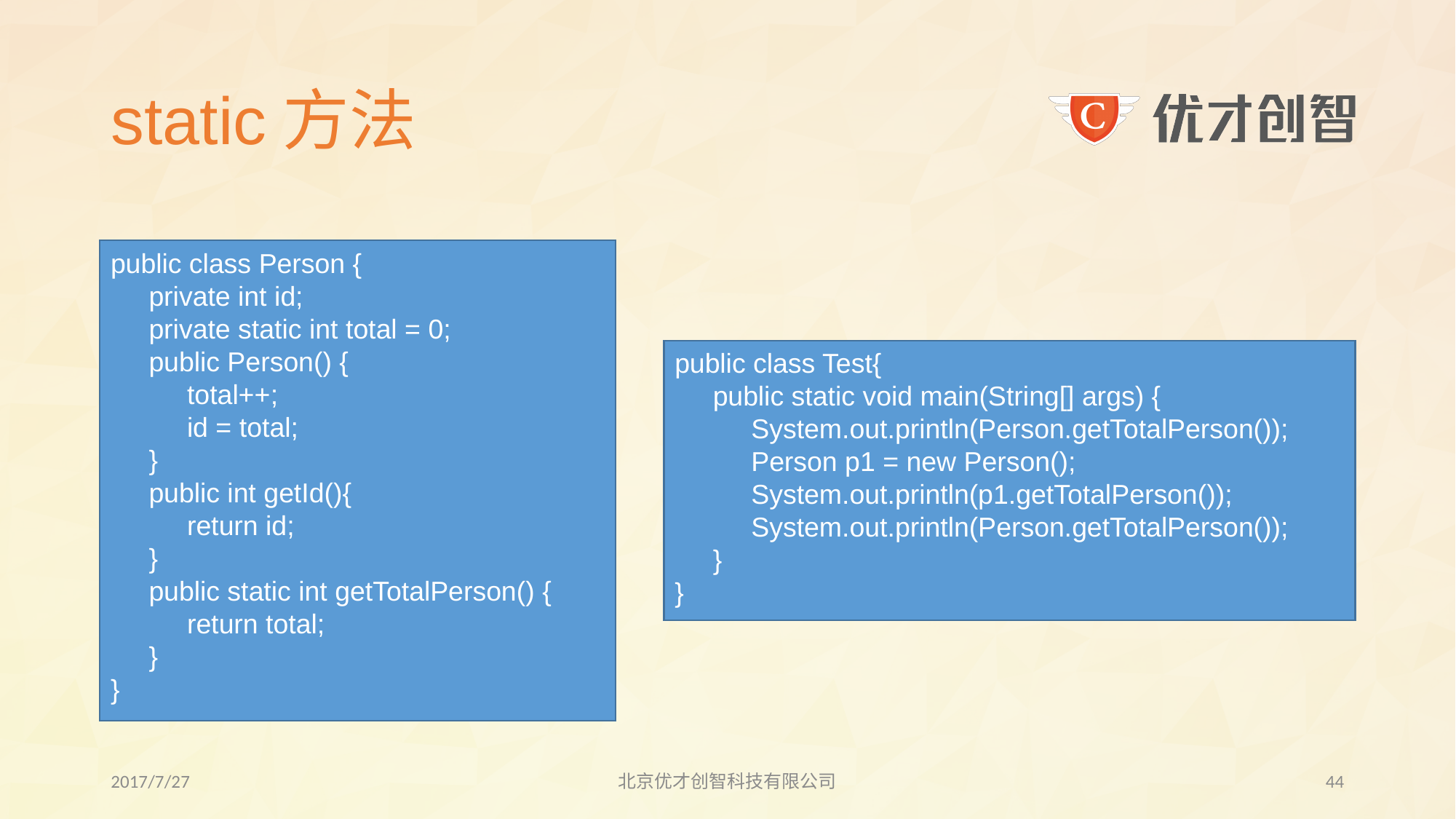

# static方法
public class Person {
     private int id;
     private static int total = 0;
     public Person() {
          total++;
          id = total;
     }
     public int getId(){
          return id;
     }
     public static int getTotalPerson() {
          return total;
     }
}
public class Test{
     public static void main(String[] args) {
          System.out.println(Person.getTotalPerson());
          Person p1 = new Person();
          System.out.println(p1.getTotalPerson());
          System.out.println(Person.getTotalPerson());
     }
}

2017/7/27
北京优才创智科技有限公司
44